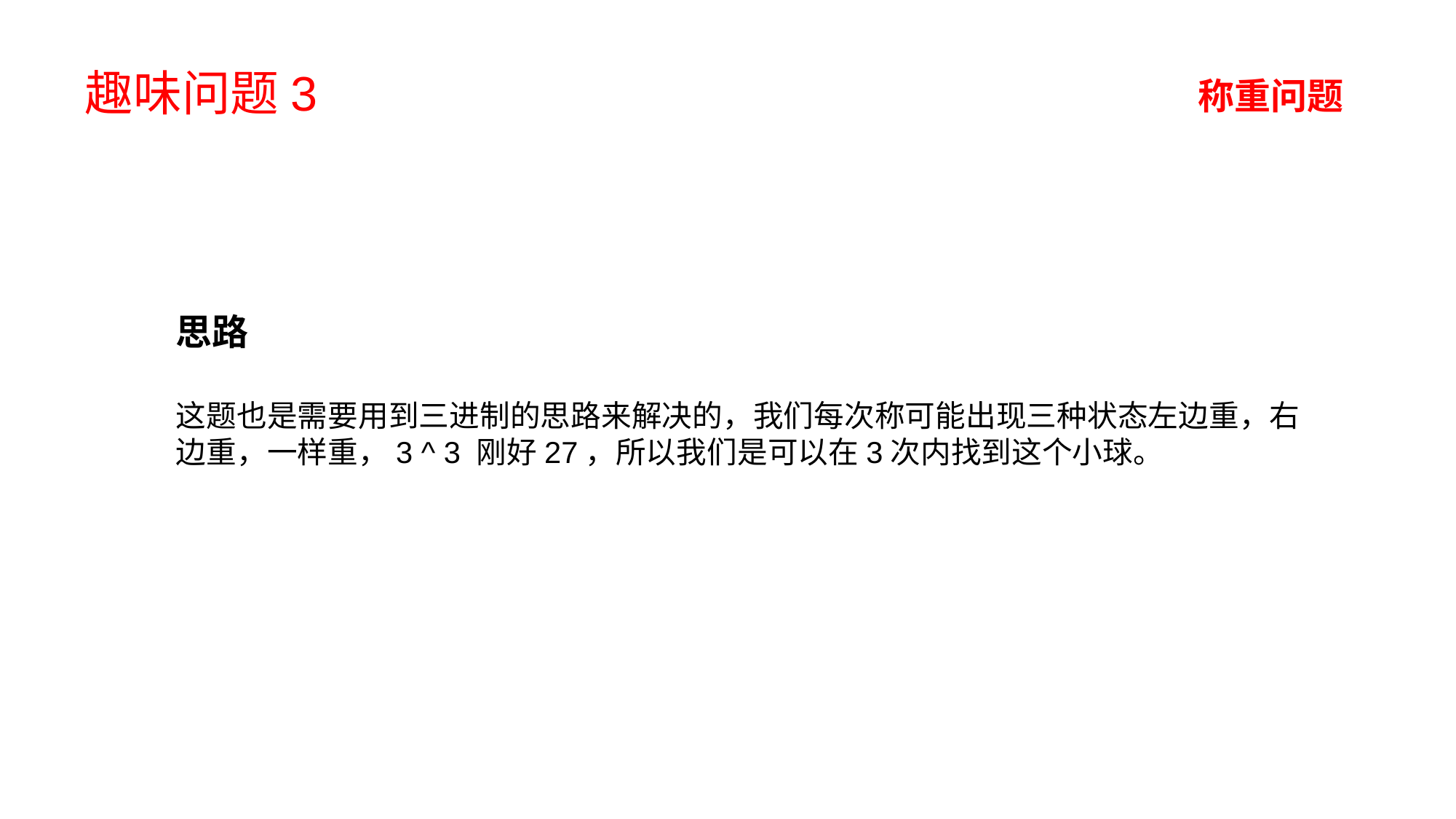

# 趣味问题3
称重问题
思路

这题也是需要用到三进制的思路来解决的，我们每次称可能出现三种状态左边重，右边重，一样重，3 ^ 3 刚好27，所以我们是可以在3次内找到这个小球。